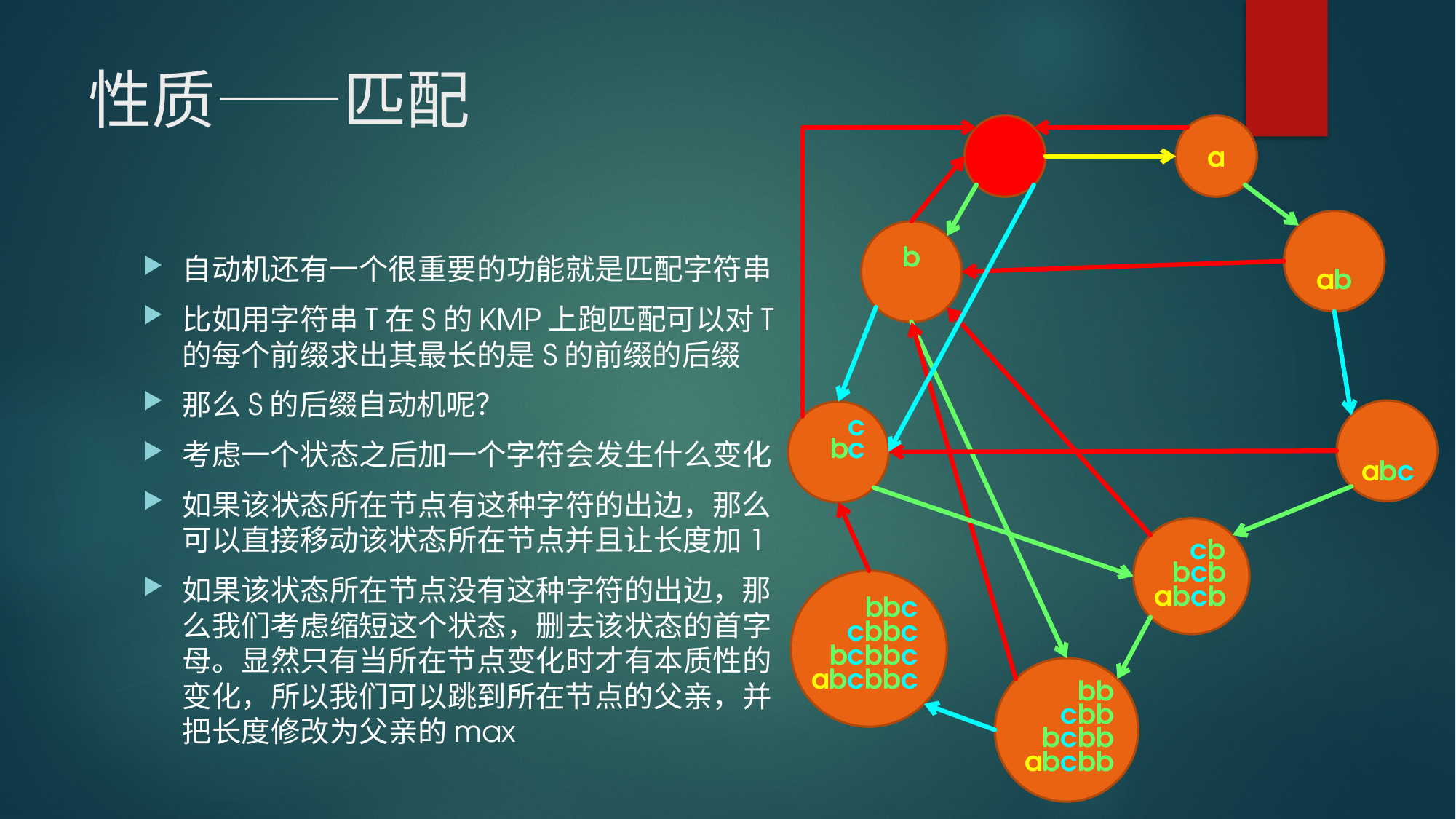

# 性质——匹配

a

b
自动机还有一个很重要的功能就是匹配字符串
比如用字符串T在S的KMP上跑匹配可以对T的每个前缀求出其最长的是S的前缀的后缀
那么S的后缀自动机呢？
考虑一个状态之后加一个字符会发生什么变化
如果该状态所在节点有这种字符的出边，那么可以直接移动该状态所在节点并且让长度加1
如果该状态所在节点没有这种字符的出边，那么我们考虑缩短这个状态，删去该状态的首字母。显然只有当所在节点变化时才有本质性的变化，所以我们可以跳到所在节点的父亲，并把长度修改为父亲的max
ab

c
bc
abc

cb
bcb

abcb
bbc
cbbc
bcbbc
abcbbc

bb
cbb
bcbb
abcbb